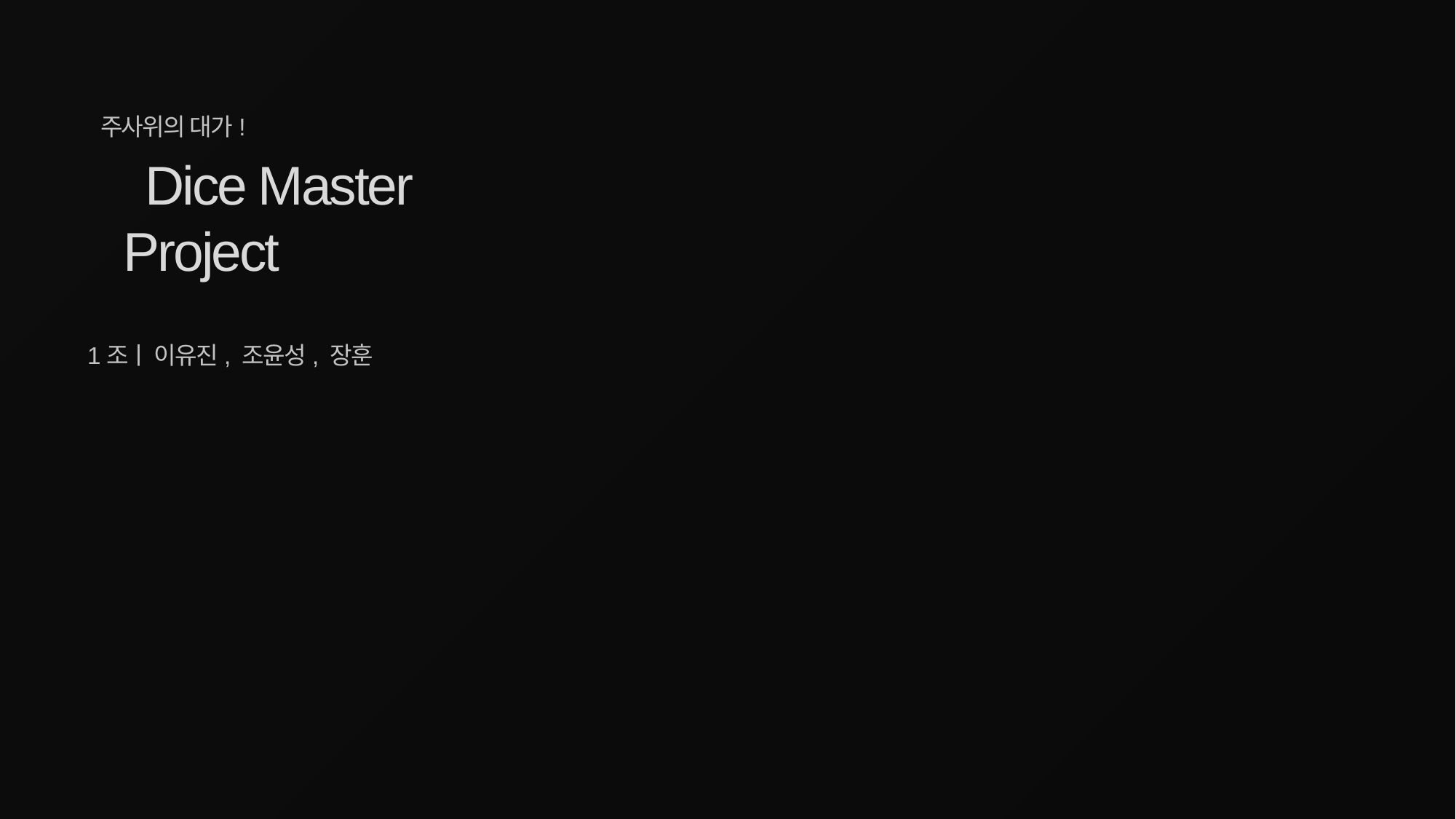

주사위의 대가!
Dice Master
Project
1조ㅣ 이유진, 조윤성, 장훈